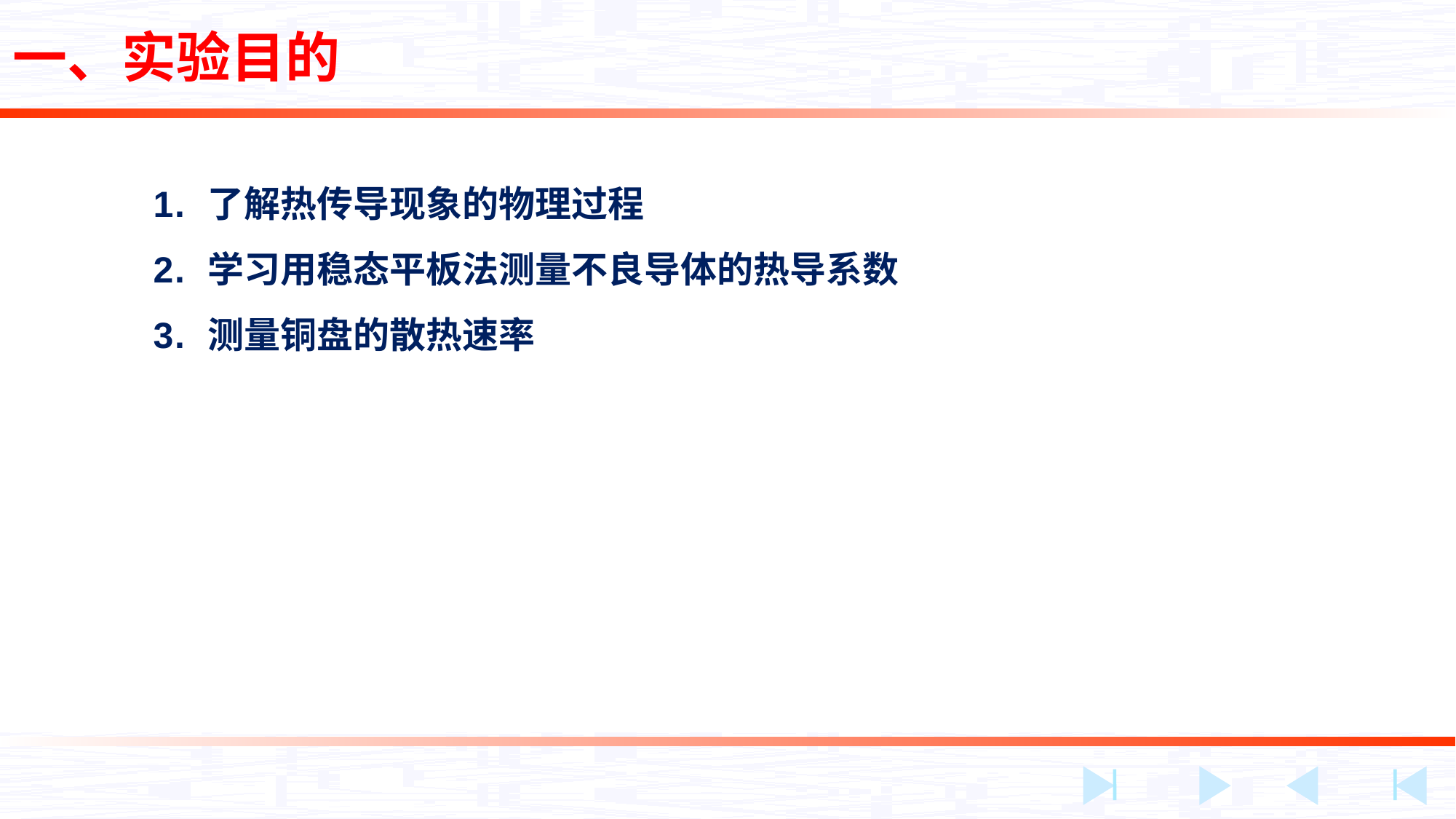

一、实验目的
了解热传导现象的物理过程
学习用稳态平板法测量不良导体的热导系数
测量铜盘的散热速率